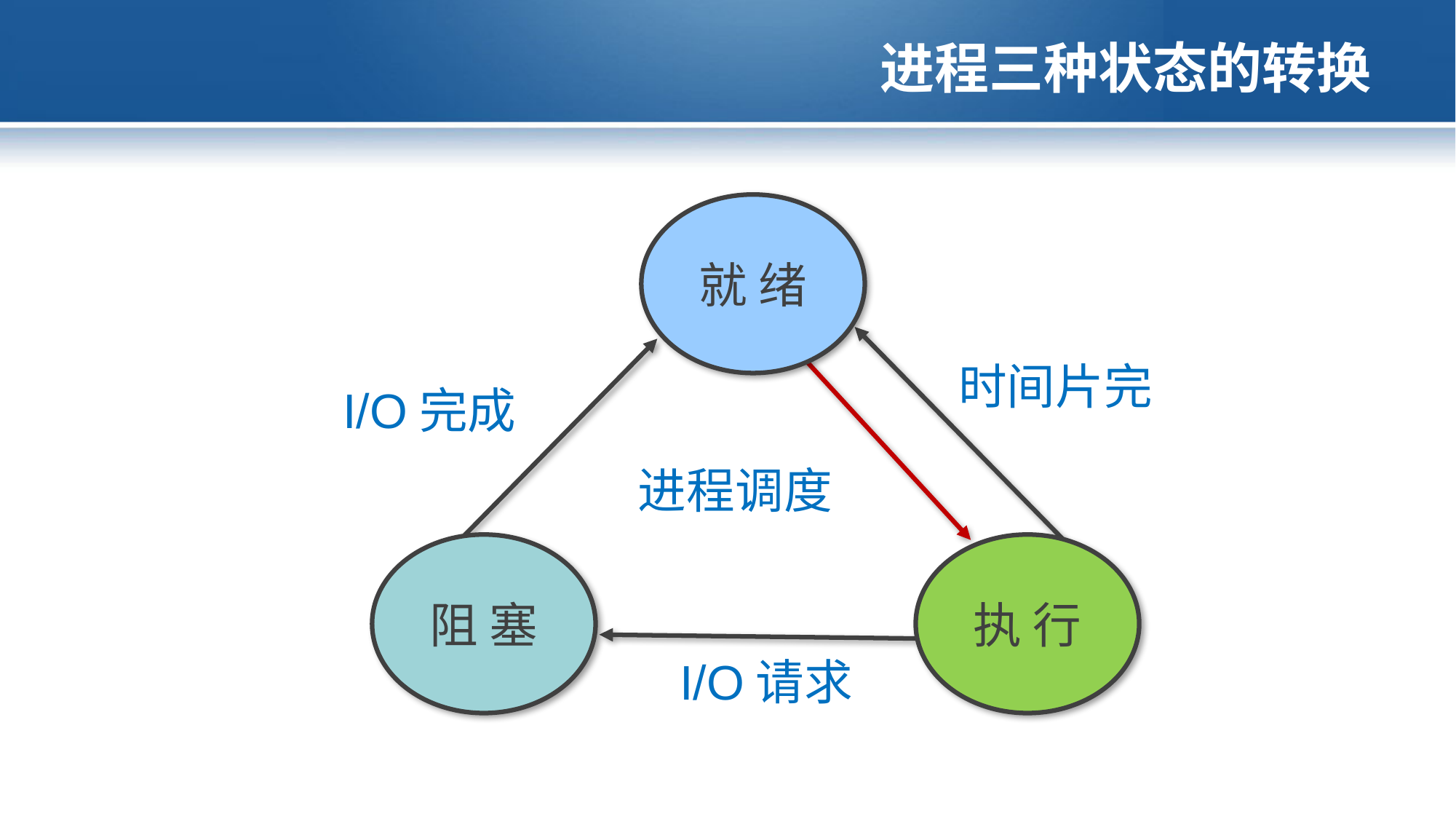

# 进程三种状态的转换
就 绪

时间片完
I/O完成
进程调度
阻 塞
执 行

I/O请求